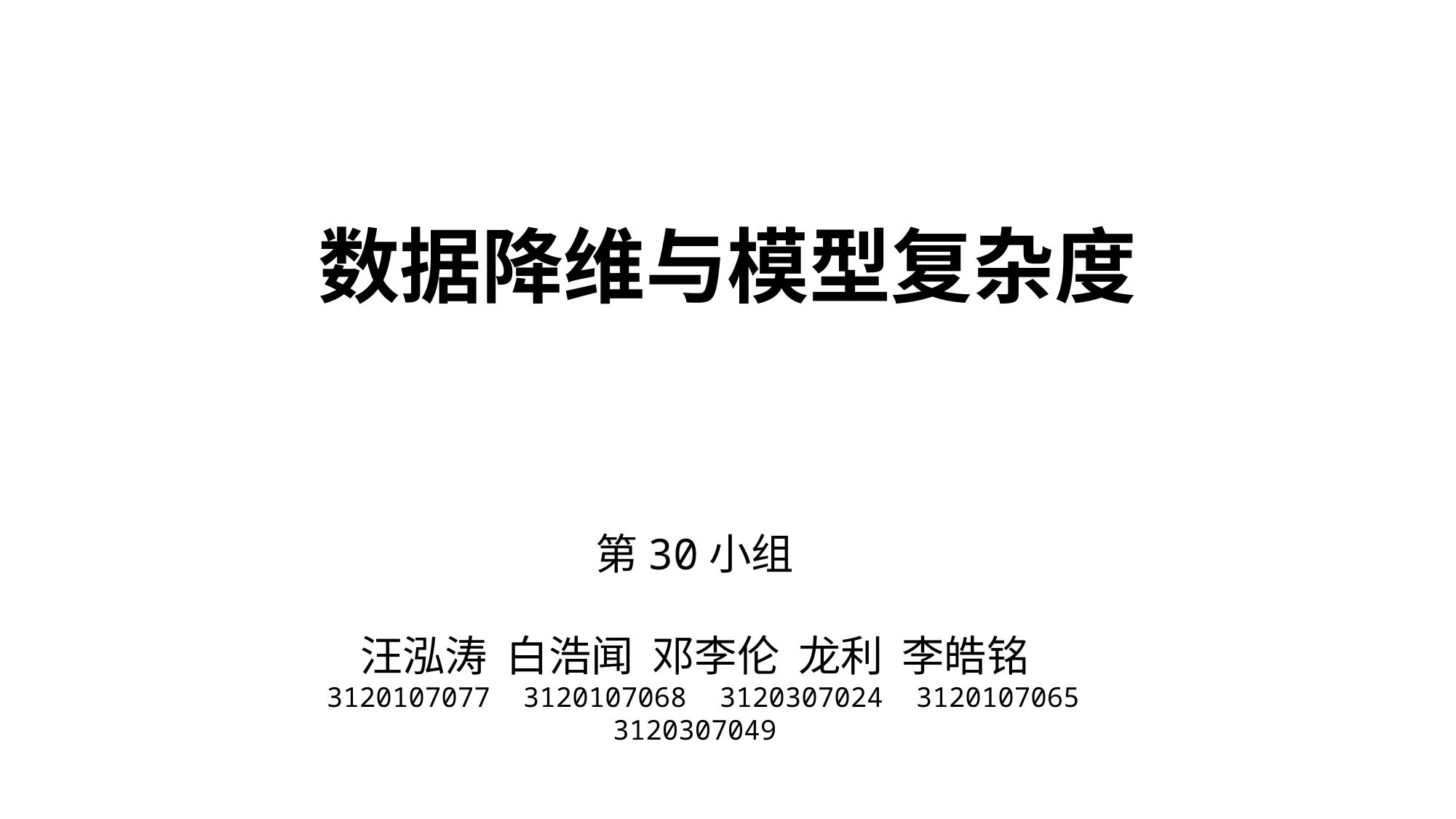

数据降维与模型复杂度
第30小组

汪泓涛  白浩闻  邓李伦  龙利  李皓铭
  3120107077  3120107068  3120307024  3120107065  3120307049